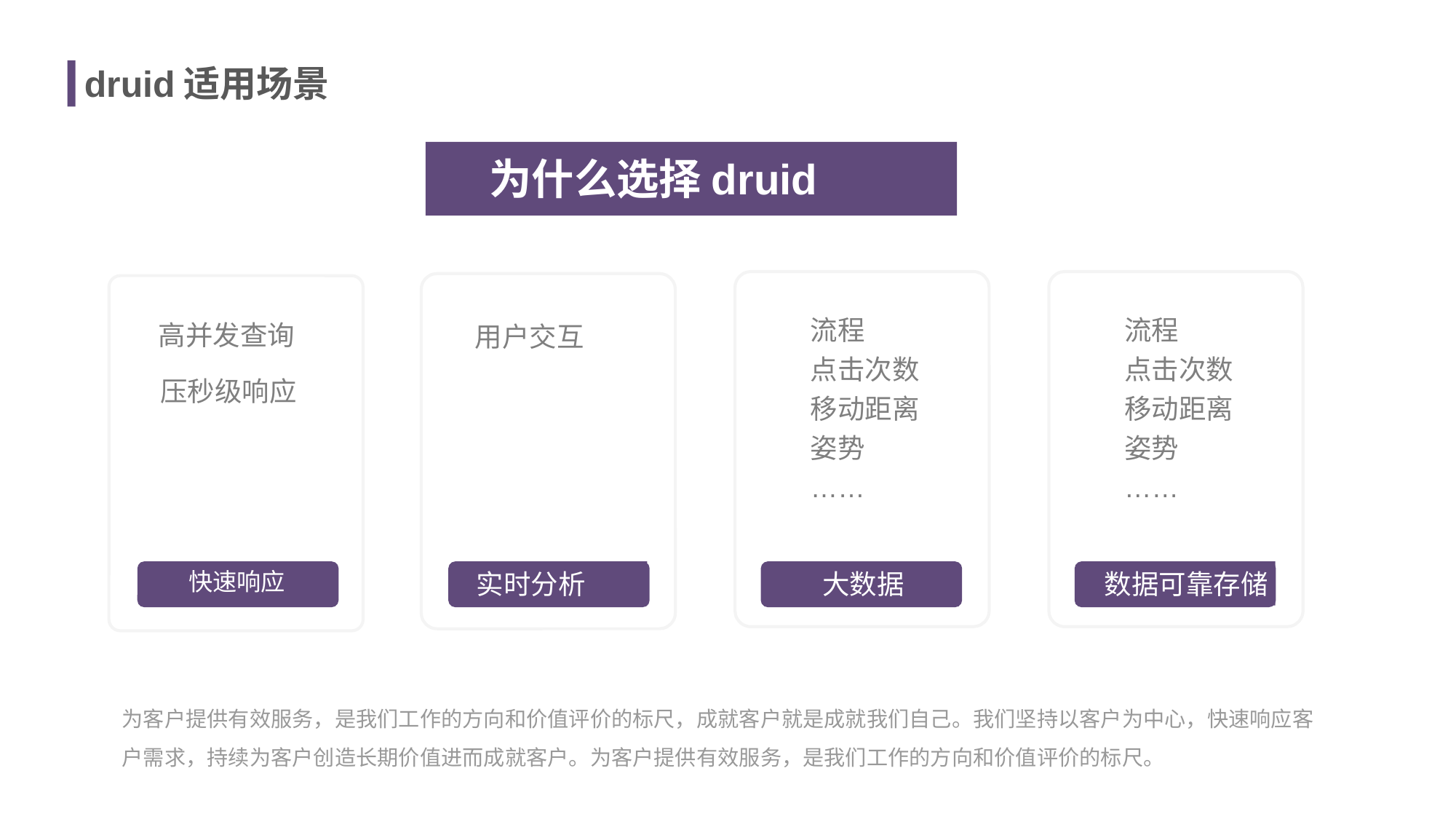

druid适用场景

为什么选择druid

流程
点击次数
移动距离
姿势
……

流程
点击次数
移动距离
姿势
……

用户交互

压秒级响应
高并发查询

快速响应

实时分析

大数据

数据可靠存储
为客户提供有效服务，是我们工作的方向和价值评价的标尺，成就客户就是成就我们自己。我们坚持以客户为中心，快速响应客户需求，持续为客户创造长期价值进而成就客户。为客户提供有效服务，是我们工作的方向和价值评价的标尺。